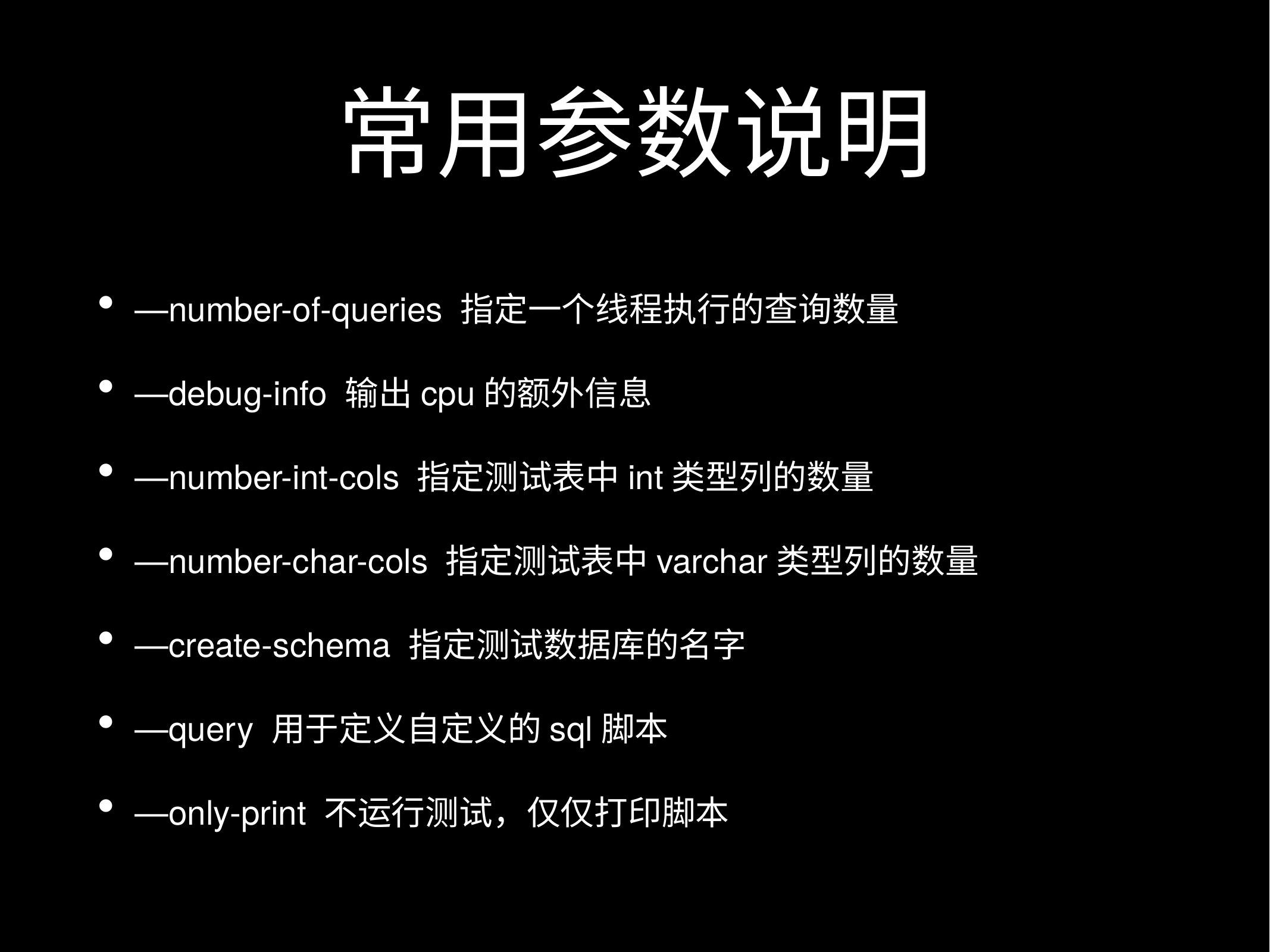

# 常用参数说明
—number-of-queries 指定一个线程执行的查询数量
—debug-info 输出cpu的额外信息
—number-int-cols 指定测试表中int类型列的数量
—number-char-cols 指定测试表中varchar类型列的数量
—create-schema 指定测试数据库的名字
—query 用于定义自定义的sql脚本
—only-print 不运行测试，仅仅打印脚本